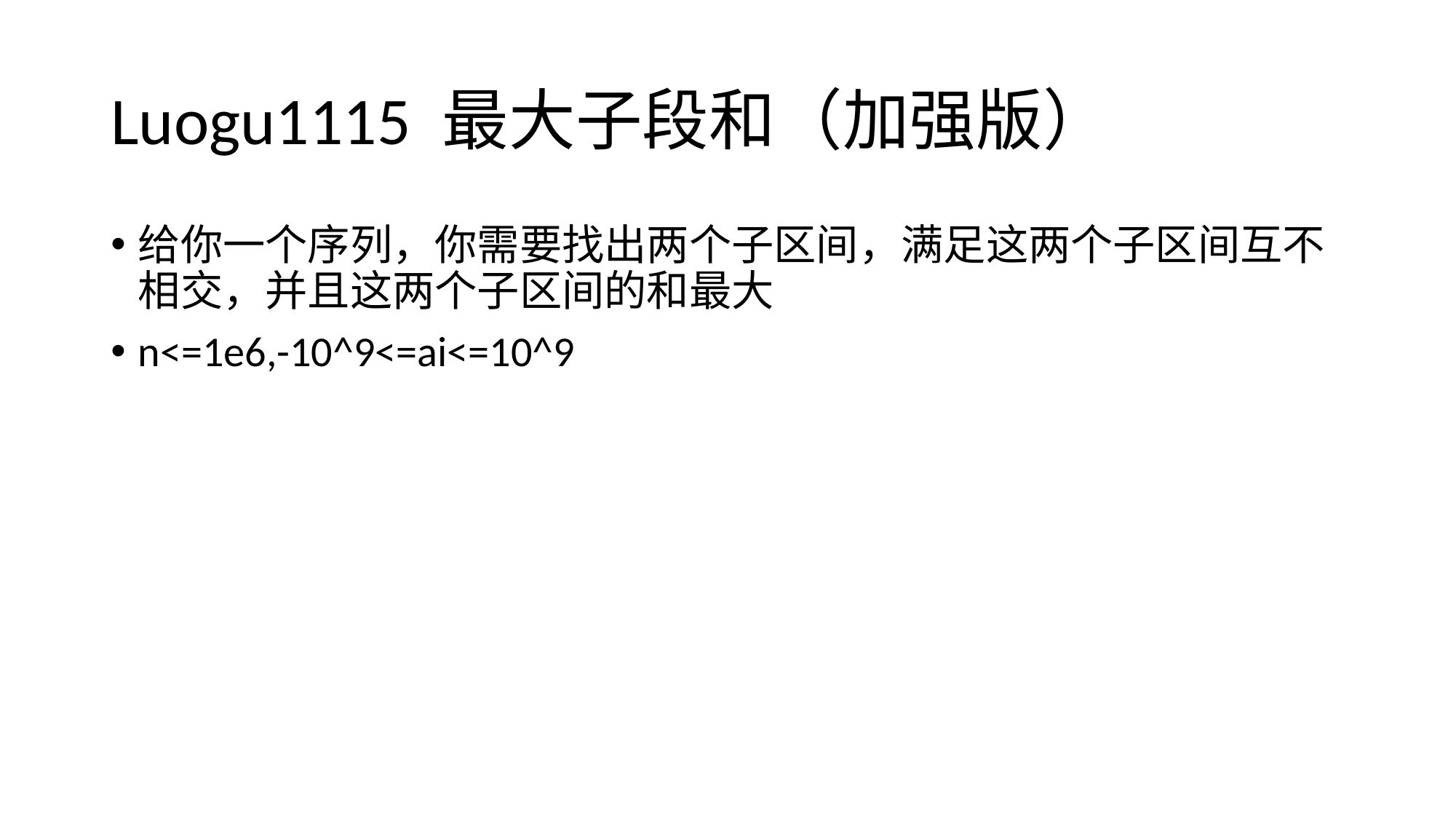

# Luogu1115 最大子段和（加强版）
给你一个序列，你需要找出两个子区间，满足这两个子区间互不相交，并且这两个子区间的和最大
n<=1e6,-10^9<=ai<=10^9